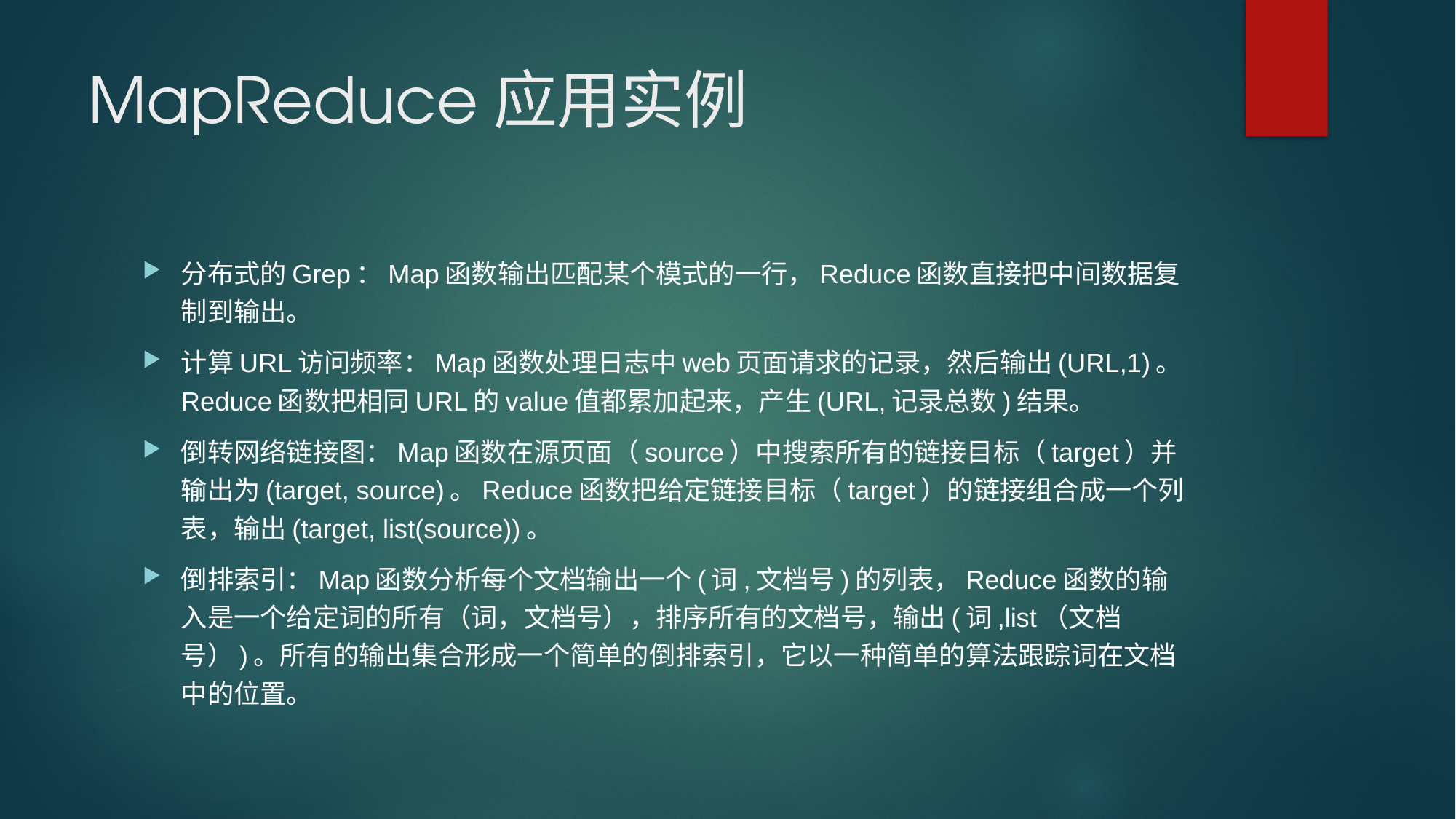

# MapReduce应用实例
分布式的Grep：Map函数输出匹配某个模式的一行，Reduce函数直接把中间数据复制到输出。
计算URL访问频率：Map函数处理日志中web页面请求的记录，然后输出(URL,1)。Reduce函数把相同URL的value值都累加起来，产生(URL,记录总数)结果。
倒转网络链接图：Map函数在源页面（source）中搜索所有的链接目标（target）并输出为(target, source)。Reduce函数把给定链接目标（target）的链接组合成一个列表，输出(target, list(source))。
倒排索引：Map函数分析每个文档输出一个(词,文档号)的列表，Reduce函数的输入是一个给定词的所有（词，文档号），排序所有的文档号，输出(词,list（文档号）)。所有的输出集合形成一个简单的倒排索引，它以一种简单的算法跟踪词在文档中的位置。